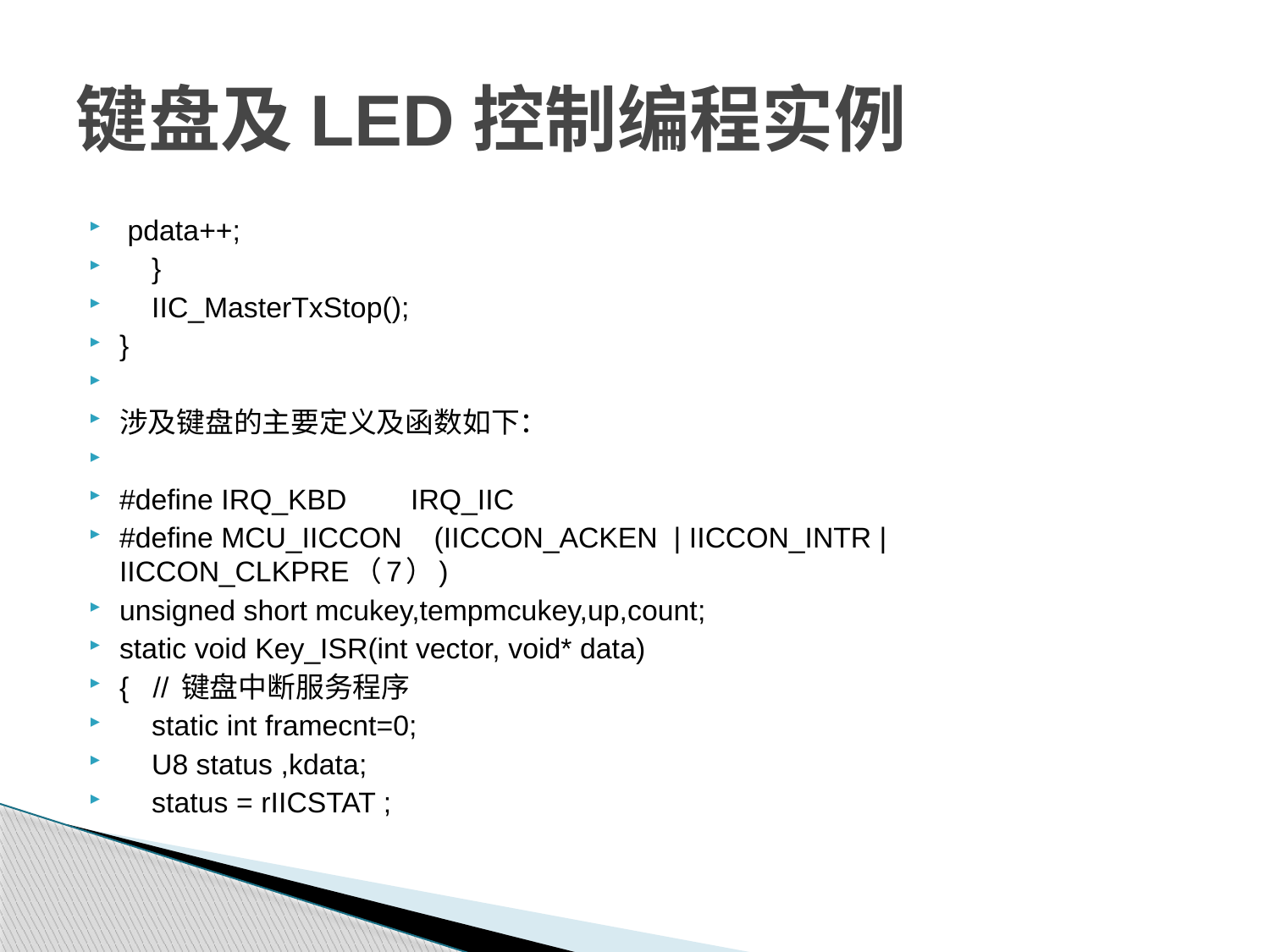

# 键盘及LED控制编程实例
 pdata++;
    }
    IIC_MasterTxStop();
}

涉及键盘的主要定义及函数如下：

#define IRQ_KBD        IRQ_IIC
#define MCU_IICCON    (IICCON_ACKEN  | IICCON_INTR | IICCON_CLKPRE（7）)
unsigned short mcukey,tempmcukey,up,count;
static void Key_ISR(int vector, void* data)
{   // 键盘中断服务程序
    static int framecnt=0;
    U8 status ,kdata;
    status = rIICSTAT ;